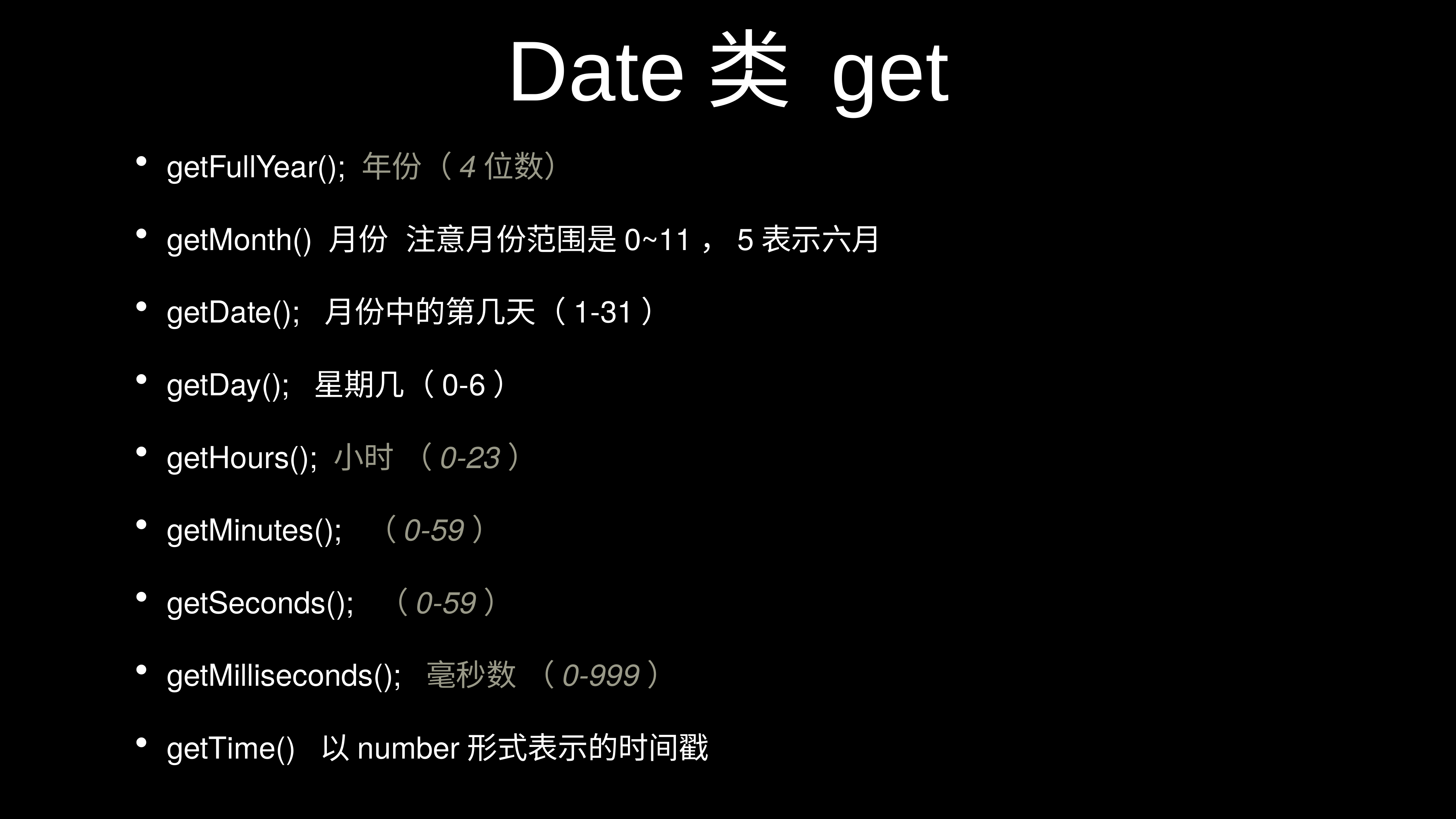

# Date类 get
getFullYear(); 年份（4位数）
getMonth() 月份  注意月份范围是0~11，5表示六月
getDate();  月份中的第几天（1-31）
getDay();  星期几（0-6）
getHours(); 小时 （0-23）
getMinutes();  （0-59）
getSeconds();  （0-59）
getMilliseconds();  毫秒数 （0-999）
getTime()  以number形式表示的时间戳